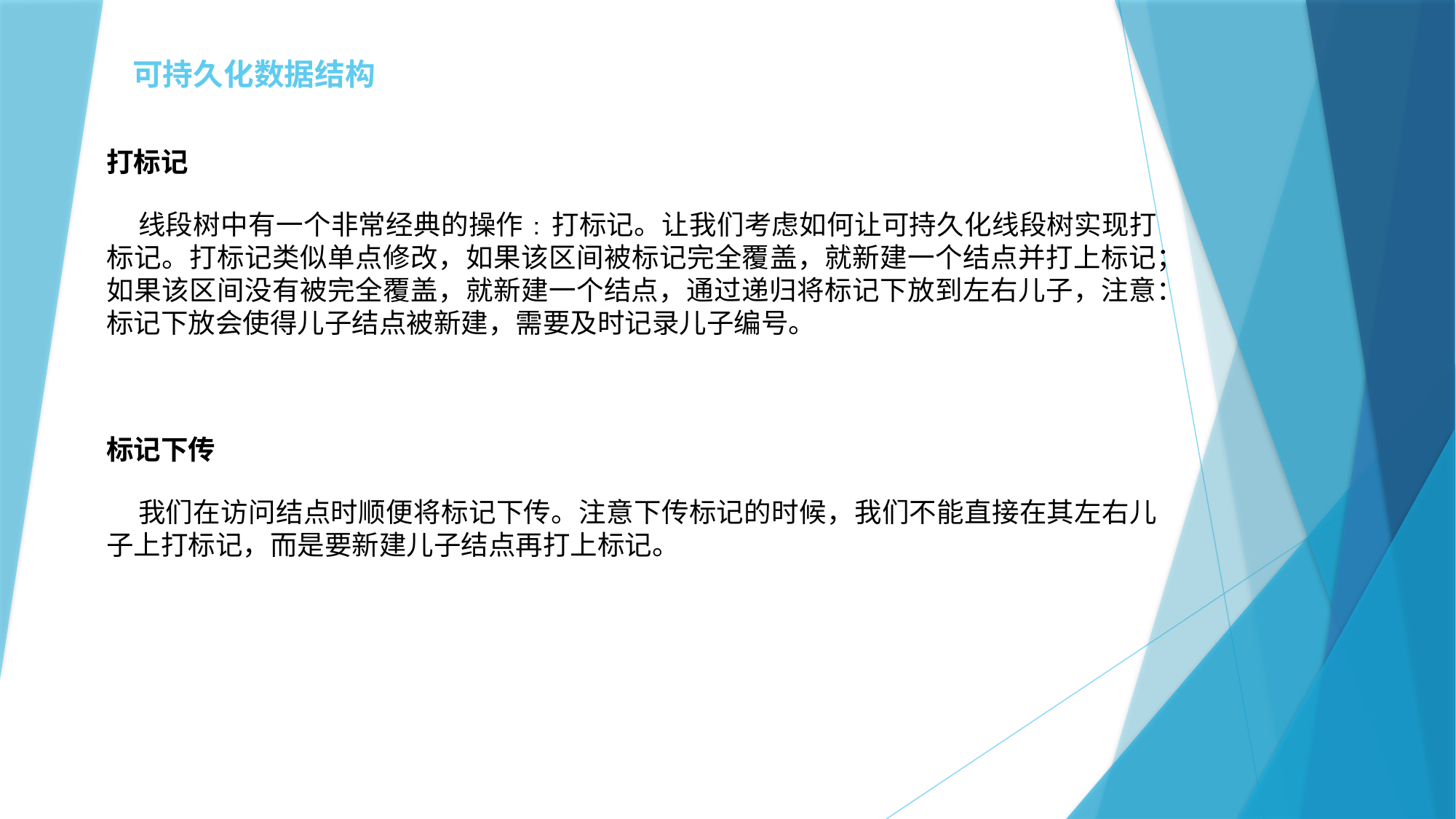

# 可持久化数据结构
打标记
线段树中有一个非常经典的操作:打标记。让我们考虑如何让可持久化线段树实现打标记。打标记类似单点修改，如果该区间被标记完全覆盖，就新建一个结点并打上标记；如果该区间没有被完全覆盖，就新建一个结点，通过递归将标记下放到左右儿子，注意：标记下放会使得儿子结点被新建，需要及时记录儿子编号。

标记下传
我们在访问结点时顺便将标记下传。注意下传标记的时候，我们不能直接在其左右儿子上打标记，而是要新建儿子结点再打上标记。